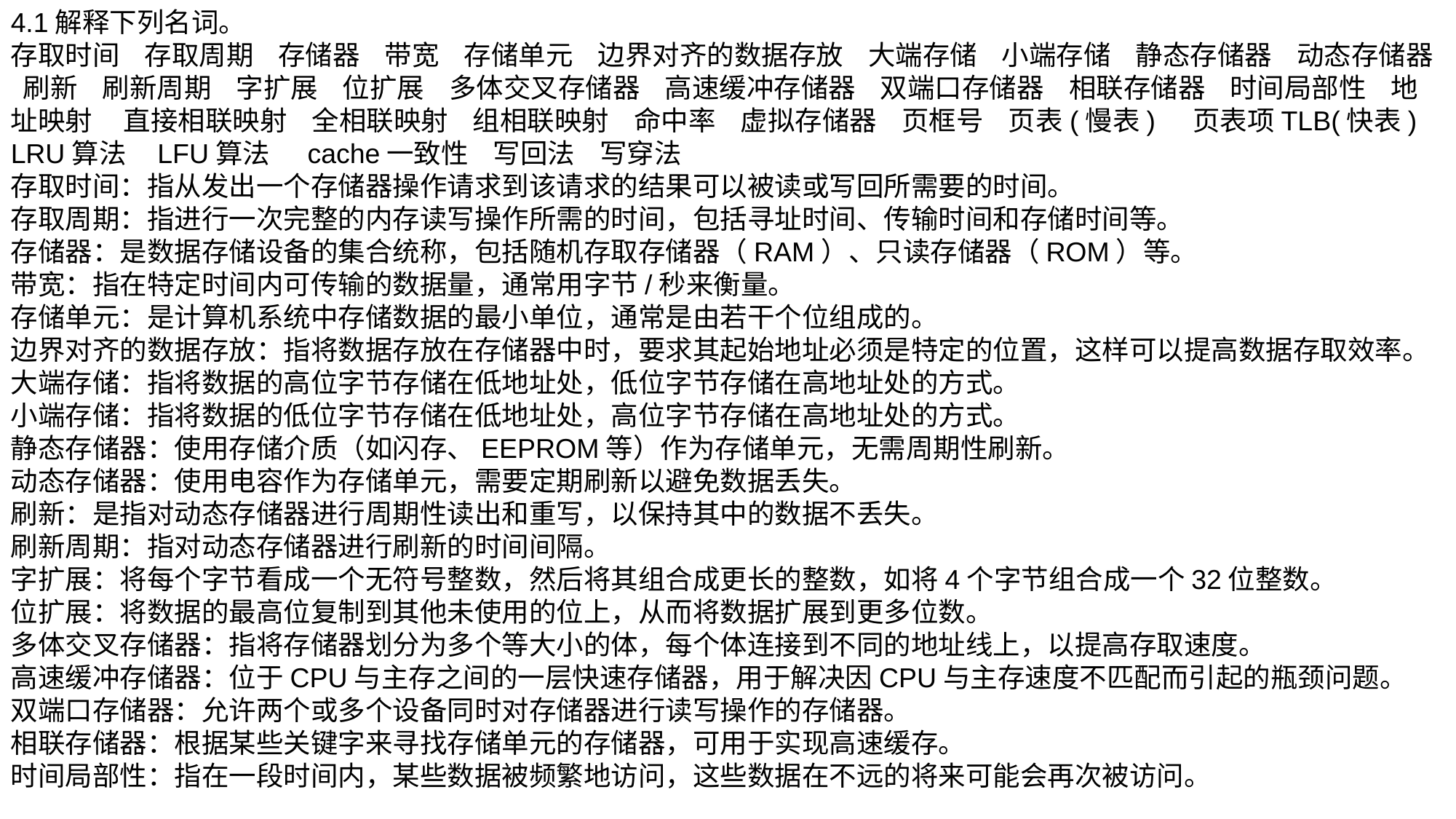

4.1解释下列名词。
存取时间    存取周期    存储器    带宽    存储单元    边界对齐的数据存放    大端存储    小端存储    静态存储器    动态存储器    刷新    刷新周期    字扩展    位扩展    多体交叉存储器    高速缓冲存储器    双端口存储器    相联存储器    时间局部性    地址映射     直接相联映射    全相联映射    组相联映射    命中率    虚拟存储器    页框号    页表(慢表)    页表项TLB(快表)    LRU算法    LFU算法     cache一致性    写回法    写穿法
存取时间：指从发出一个存储器操作请求到该请求的结果可以被读或写回所需要的时间。
存取周期：指进行一次完整的内存读写操作所需的时间，包括寻址时间、传输时间和存储时间等。
存储器：是数据存储设备的集合统称，包括随机存取存储器（RAM）、只读存储器（ROM）等。
带宽：指在特定时间内可传输的数据量，通常用字节/秒来衡量。
存储单元：是计算机系统中存储数据的最小单位，通常是由若干个位组成的。
边界对齐的数据存放：指将数据存放在存储器中时，要求其起始地址必须是特定的位置，这样可以提高数据存取效率。
大端存储：指将数据的高位字节存储在低地址处，低位字节存储在高地址处的方式。
小端存储：指将数据的低位字节存储在低地址处，高位字节存储在高地址处的方式。
静态存储器：使用存储介质（如闪存、EEPROM等）作为存储单元，无需周期性刷新。
动态存储器：使用电容作为存储单元，需要定期刷新以避免数据丢失。
刷新：是指对动态存储器进行周期性读出和重写，以保持其中的数据不丢失。
刷新周期：指对动态存储器进行刷新的时间间隔。
字扩展：将每个字节看成一个无符号整数，然后将其组合成更长的整数，如将4个字节组合成一个32位整数。
位扩展：将数据的最高位复制到其他未使用的位上，从而将数据扩展到更多位数。
多体交叉存储器：指将存储器划分为多个等大小的体，每个体连接到不同的地址线上，以提高存取速度。
高速缓冲存储器：位于CPU与主存之间的一层快速存储器，用于解决因CPU与主存速度不匹配而引起的瓶颈问题。
双端口存储器：允许两个或多个设备同时对存储器进行读写操作的存储器。
相联存储器：根据某些关键字来寻找存储单元的存储器，可用于实现高速缓存。
时间局部性：指在一段时间内，某些数据被频繁地访问，这些数据在不远的将来可能会再次被访问。